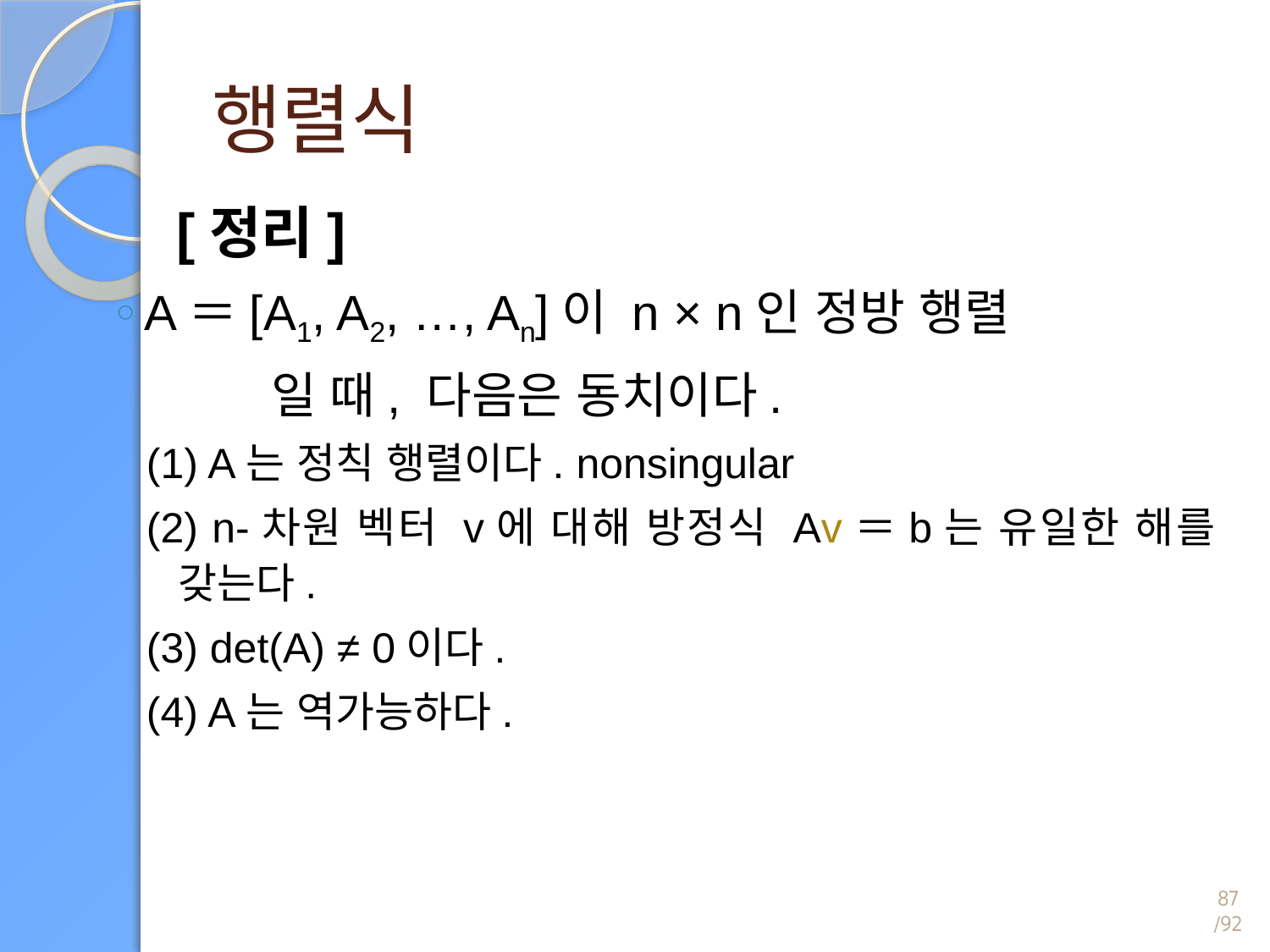

# 행렬식
      [정리]
A＝[A1, A2, …, An]이 n × n인 정방 행렬
		일 때, 다음은 동치이다.
(1) A는 정칙 행렬이다. nonsingular
(2) n-차원 벡터 v에 대해 방정식 Av＝b는 유일한 해를 갖는다.
(3) det(A) ≠ 0이다.
(4) A는 역가능하다.
87/92